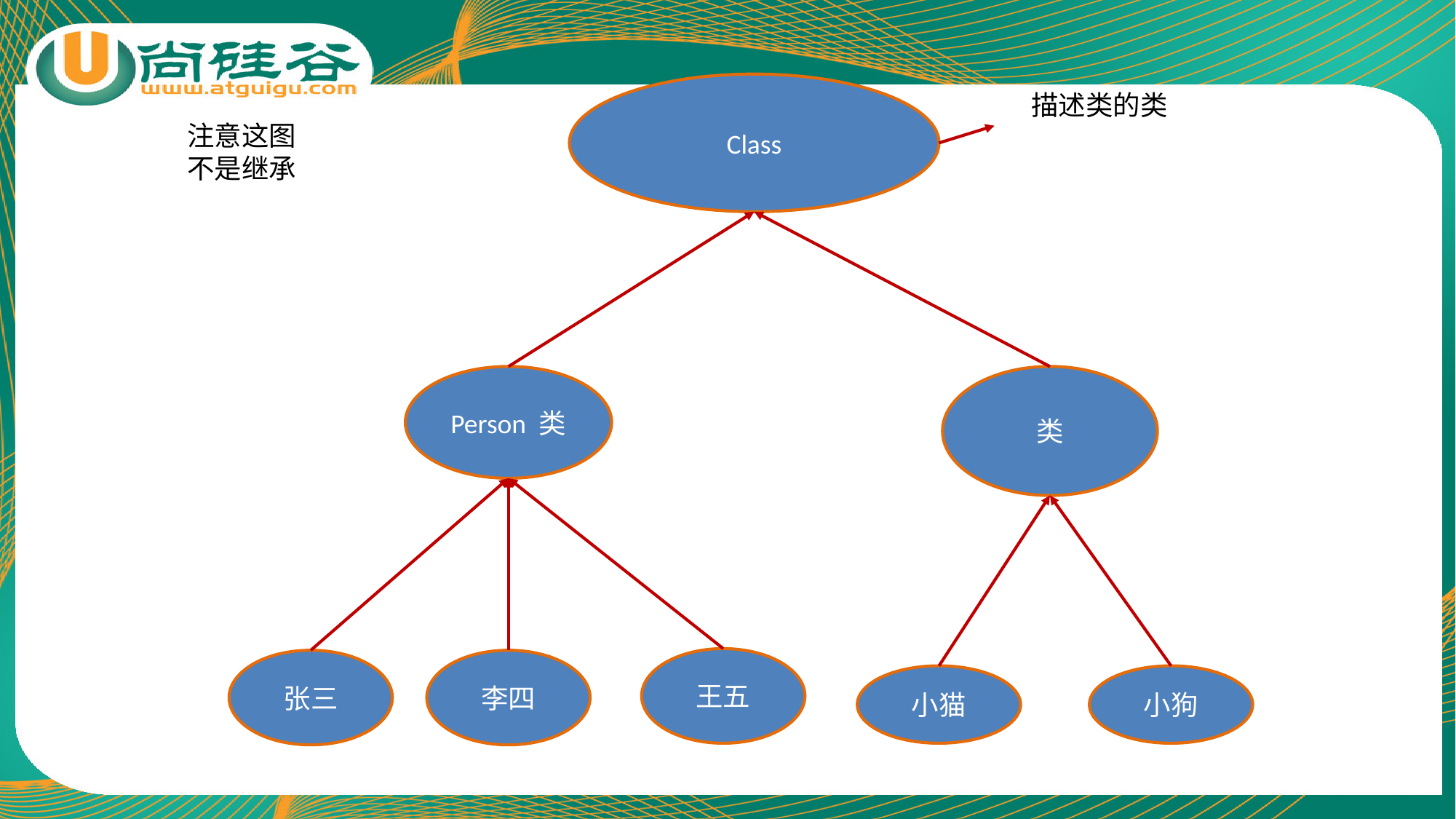

Class
描述类的类
注意这图不是继承
Person 类
类
王五
张三
李四
小猫
小狗